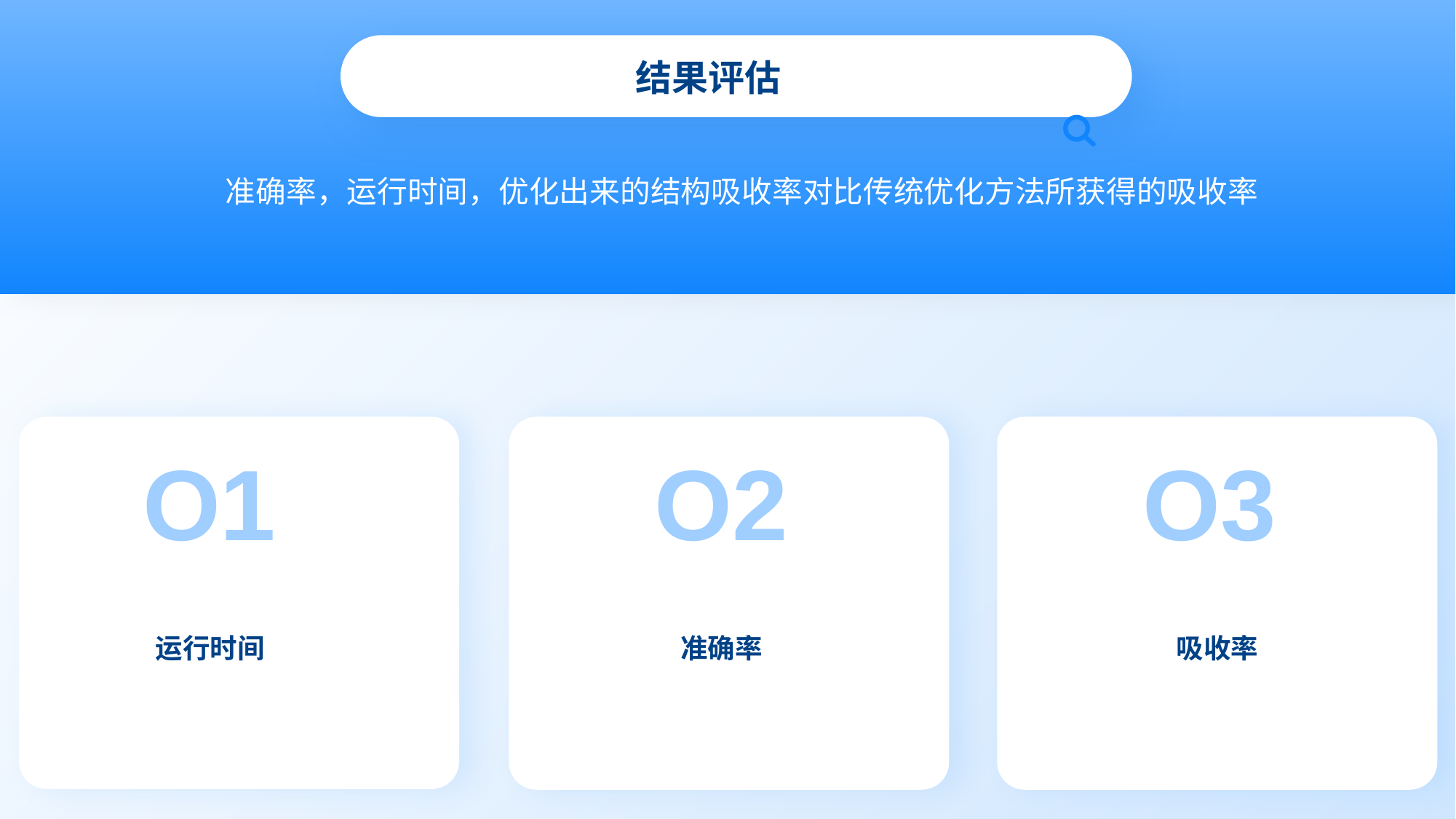

结果评估

准确率，运行时间，优化出来的结构吸收率对比传统优化方法所获得的吸收率

O1
O2
O3
运行时间
准确率
吸收率